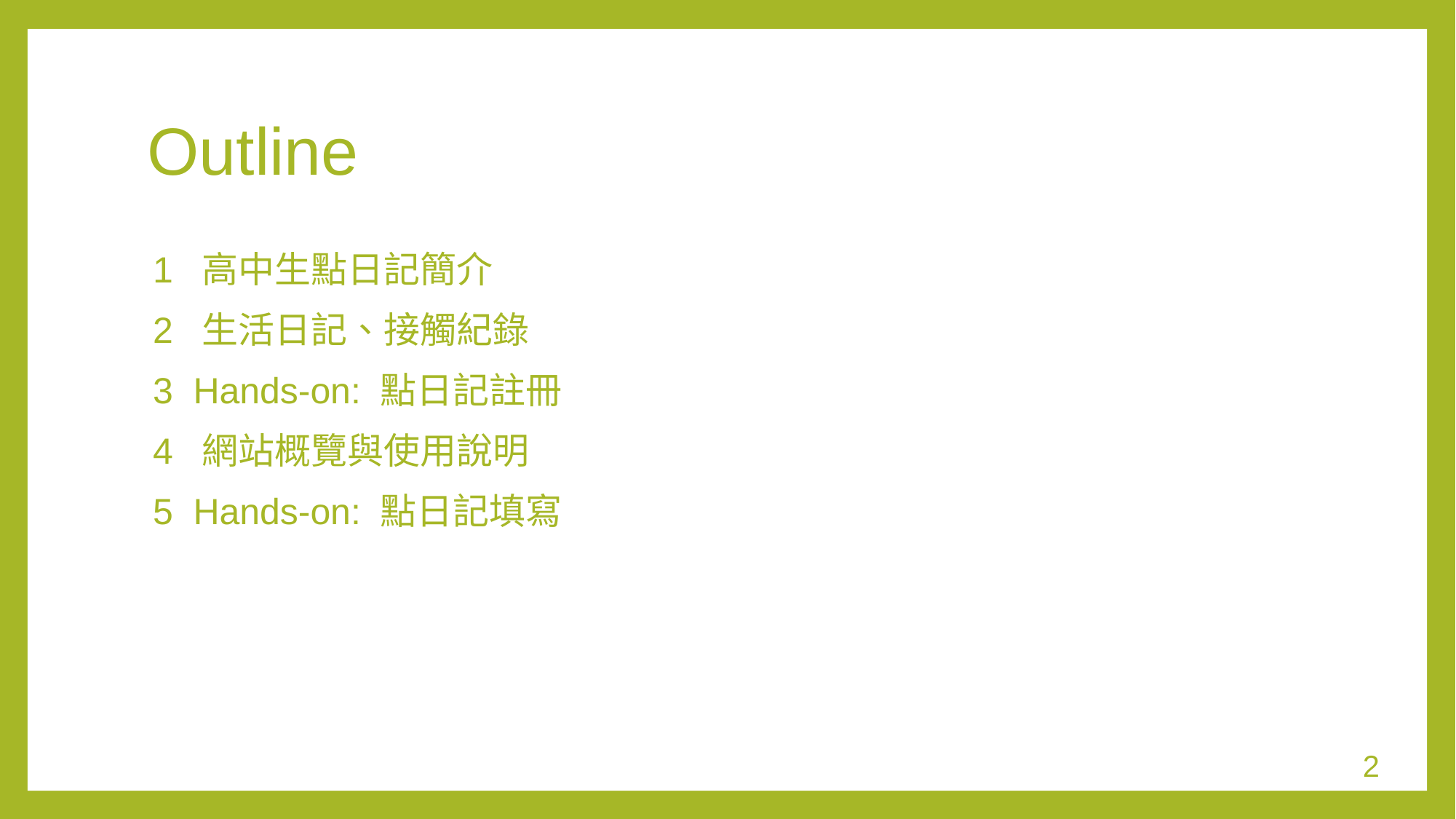

# Outline
1  高中生點日記簡介
2  生活日記、接觸紀錄
3  Hands-on: 點日記註冊
4  網站概覽與使用說明
5  Hands-on: 點日記填寫

2